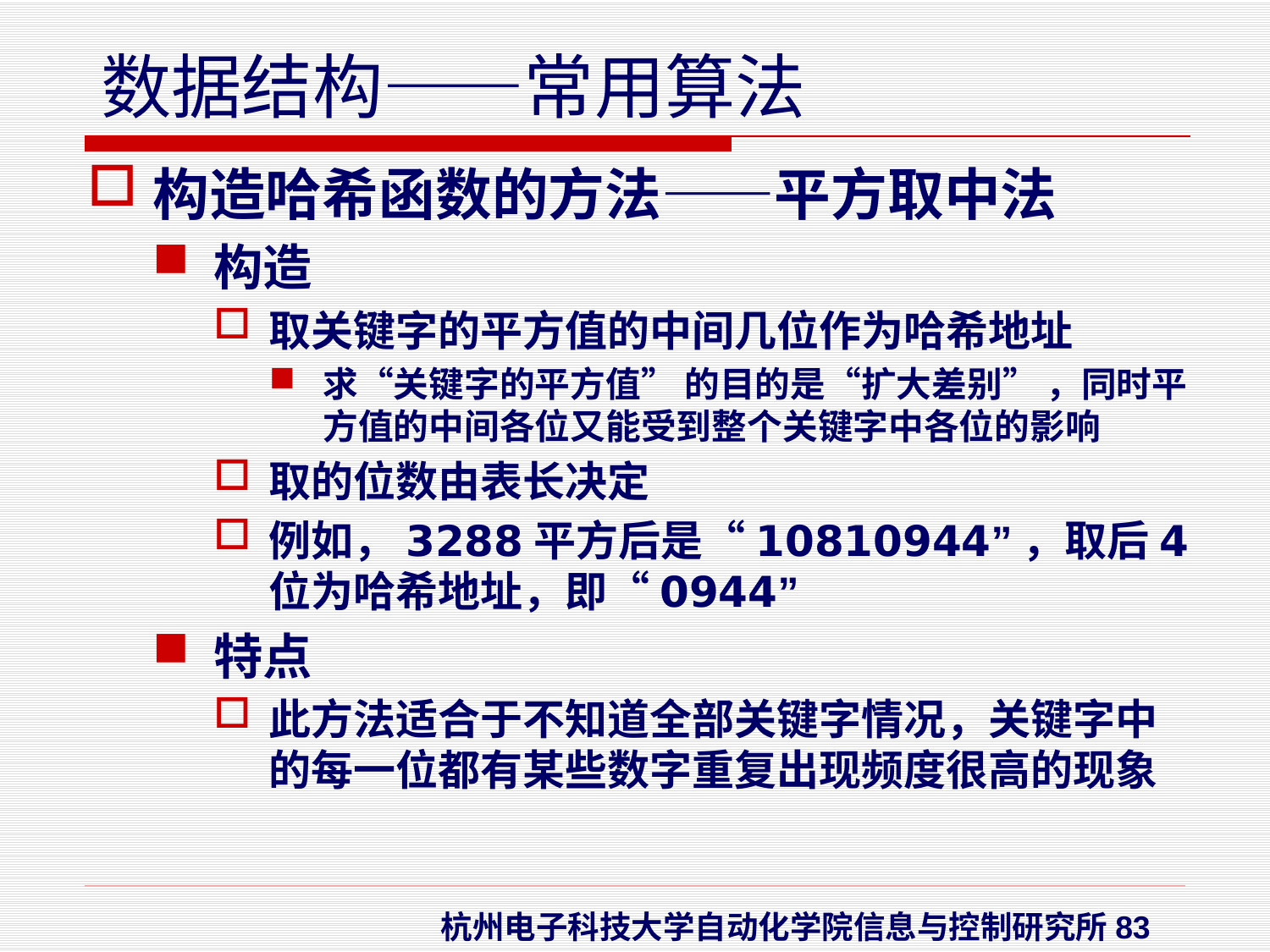

构造哈希函数的方法——平方取中法
构造
取关键字的平方值的中间几位作为哈希地址
求“关键字的平方值” 的目的是“扩大差别” ，同时平方值的中间各位又能受到整个关键字中各位的影响
取的位数由表长决定
例如，3288平方后是“10810944”，取后4位为哈希地址，即“0944”
特点
此方法适合于不知道全部关键字情况，关键字中的每一位都有某些数字重复出现频度很高的现象